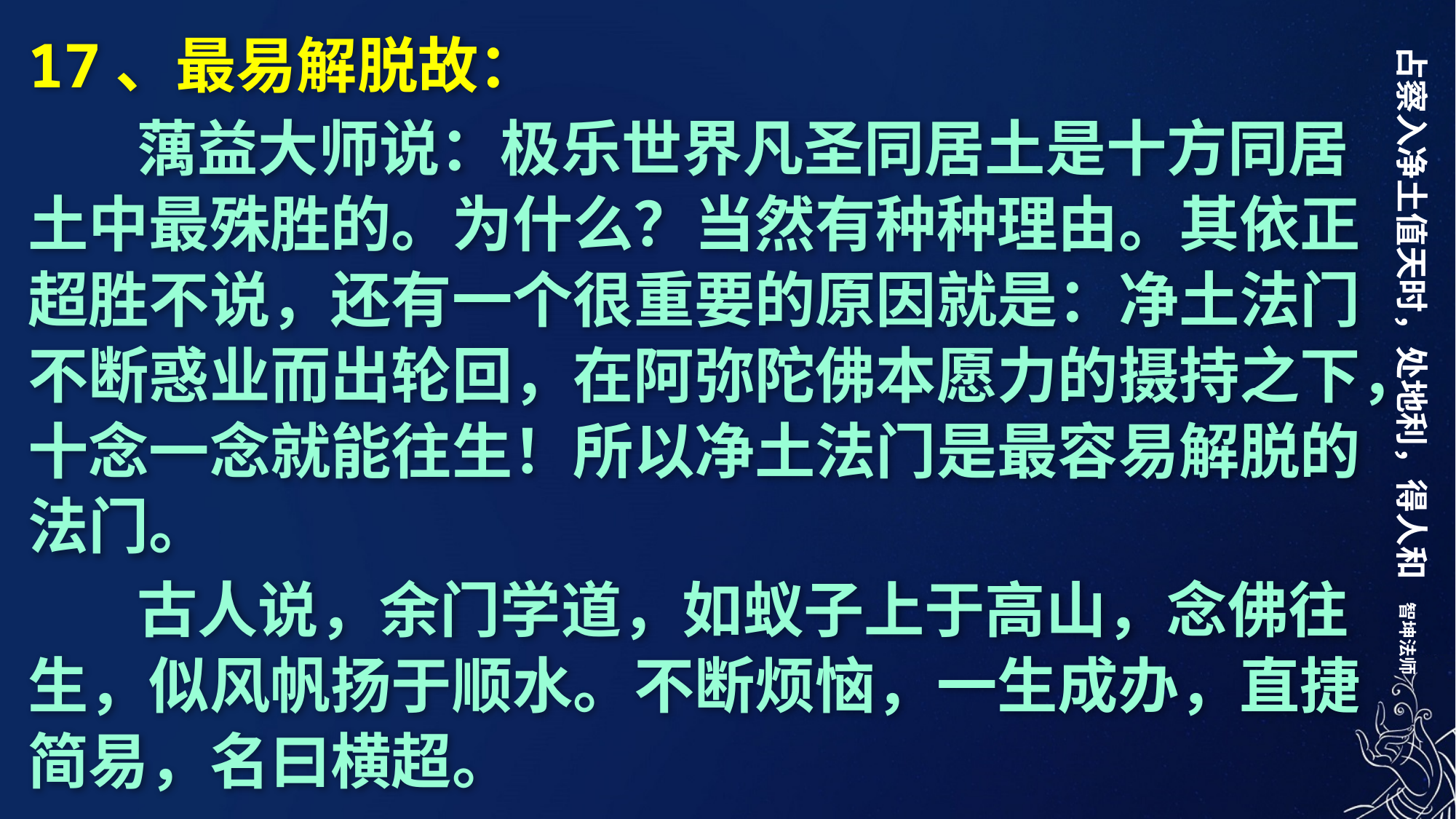

17、最易解脱故：
	蕅益大师说：极乐世界凡圣同居土是十方同居土中最殊胜的。为什么？当然有种种理由。其依正超胜不说，还有一个很重要的原因就是：净土法门不断惑业而出轮回，在阿弥陀佛本愿力的摄持之下，十念一念就能往生！所以净土法门是最容易解脱的法门。
	古人说，余门学道，如蚁子上于高山，念佛往生，似风帆扬于顺水。不断烦恼，一生成办，直捷简易，名曰横超。